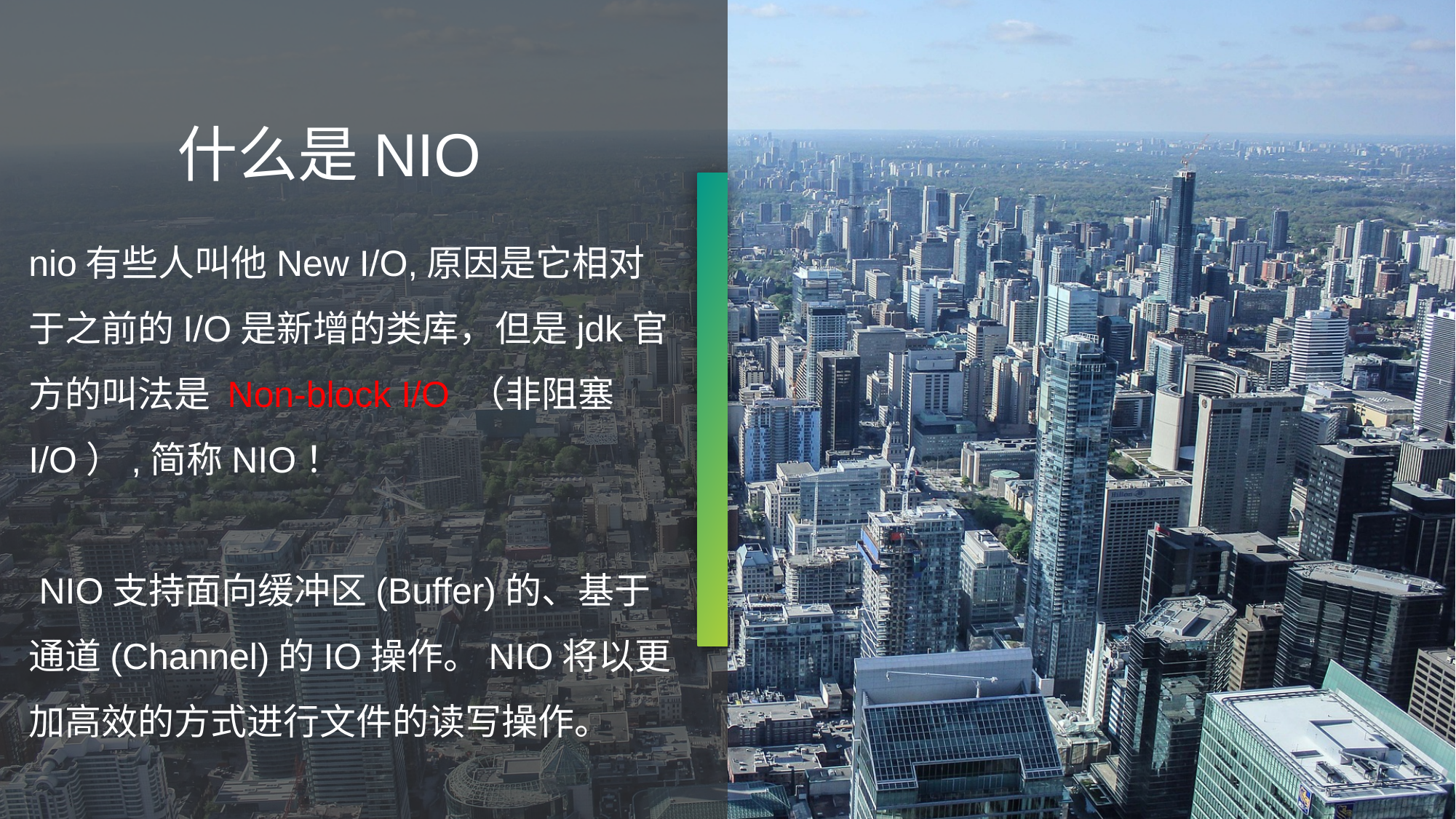

什么是NIO
nio有些人叫他New I/O,原因是它相对于之前的I/O是新增的类库，但是jdk官方的叫法是 Non-block I/O （非阻塞I/O）,简称NIO！

 NIO支持面向缓冲区(Buffer)的、基于通道(Channel)的IO操作。NIO将以更加高效的方式进行文件的读写操作。